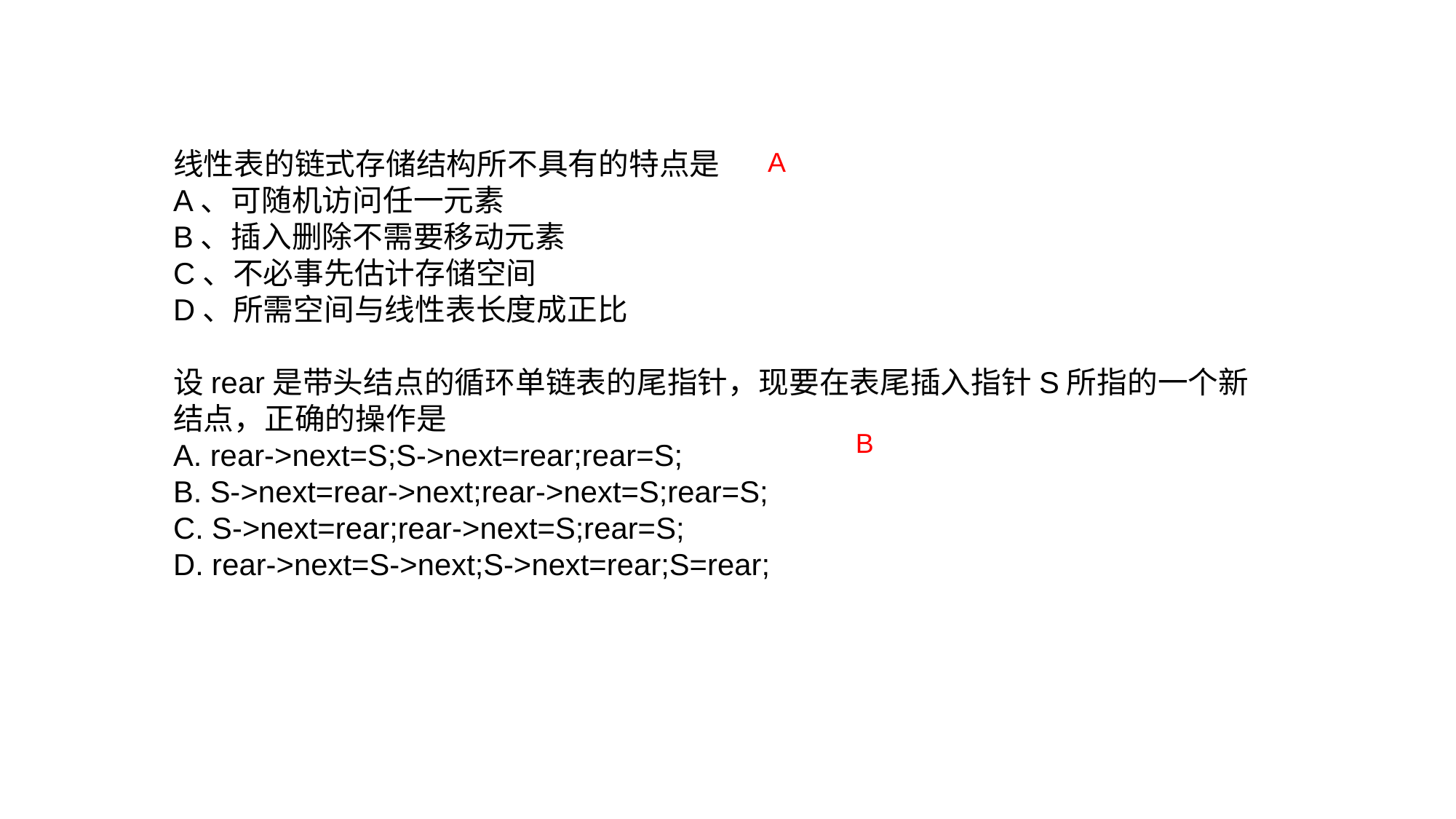

线性表的链式存储结构所不具有的特点是
A、可随机访问任一元素
B、插入删除不需要移动元素
C、不必事先估计存储空间
D、所需空间与线性表长度成正比

设rear是带头结点的循环单链表的尾指针，现要在表尾插入指针S所指的一个新结点，正确的操作是
A. rear->next=S;S->next=rear;rear=S;
B. S->next=rear->next;rear->next=S;rear=S;
C. S->next=rear;rear->next=S;rear=S;
D. rear->next=S->next;S->next=rear;S=rear;
A
B